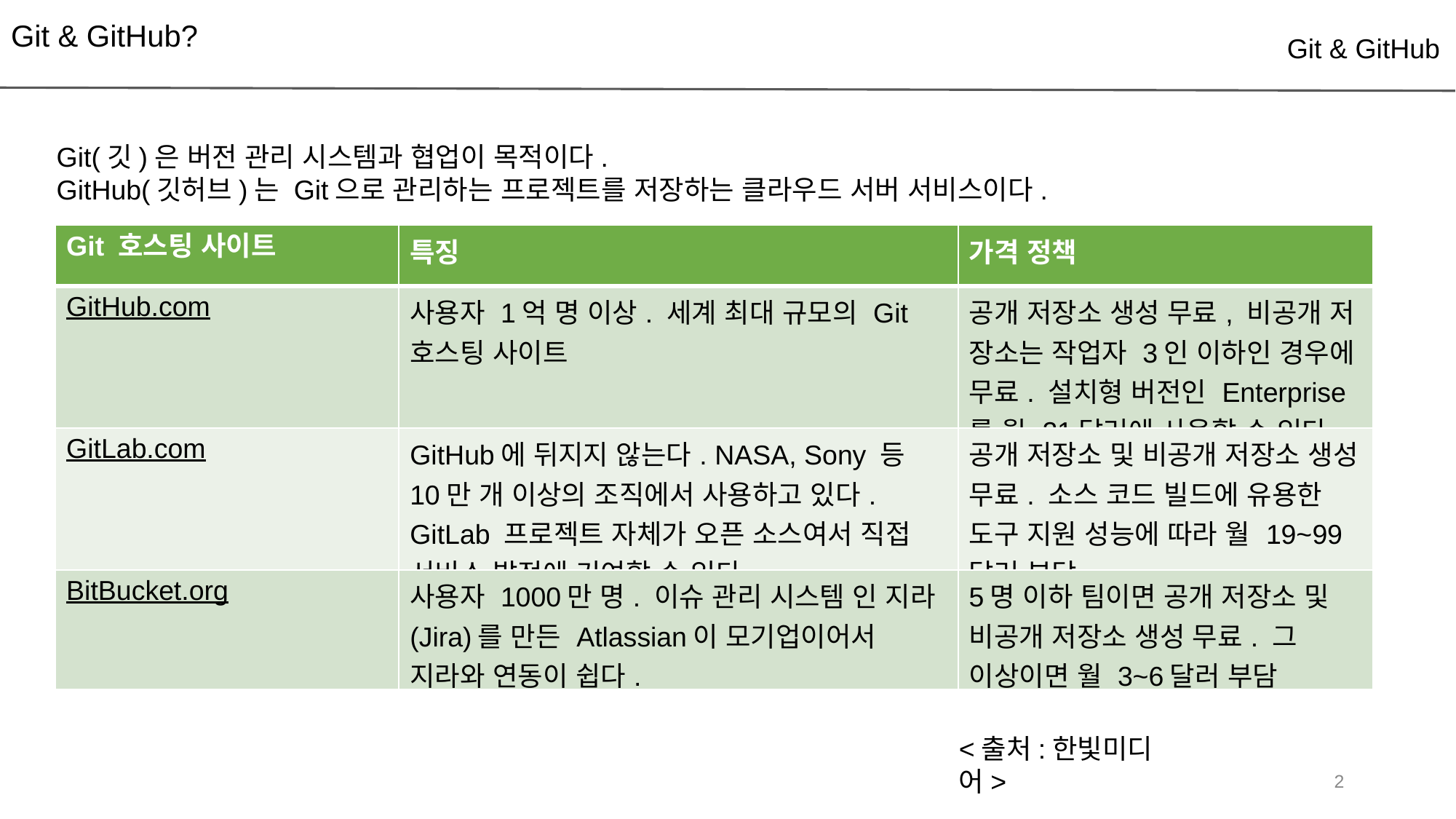

# Git & GitHub?
 Git & GitHub
Git(깃)은 버전 관리 시스템과 협업이 목적이다.
GitHub(깃허브)는 Git으로 관리하는 프로젝트를 저장하는 클라우드 서버 서비스이다.
| Git 호스팅 사이트 | 특징 | 가격 정책 |
| --- | --- | --- |
| GitHub.com | 사용자 1억 명 이상. 세계 최대 규모의 Git 호스팅 사이트 | 공개 저장소 생성 무료, 비공개 저 장소는 작업자 3인 이하인 경우에 무료. 설치형 버전인 Enterprise를 월 21달러에 사용할 수 있다. |
| GitLab.com | GitHub에 뒤지지 않는다. NASA, Sony 등 10만 개 이상의 조직에서 사용하고 있다. GitLab 프로젝트 자체가 오픈 소스여서 직접 서비스 발전에 기여할 수 있다. | 공개 저장소 및 비공개 저장소 생성 무료. 소스 코드 빌드에 유용한 도구 지원 성능에 따라 월 19~99 달러 부담 |
| BitBucket.org | 사용자 1000만 명. 이슈 관리 시스템 인 지라(Jira)를 만든 Atlassian이 모기업이어서 지라와 연동이 쉽다. | 5명 이하 팀이면 공개 저장소 및 비공개 저장소 생성 무료. 그 이상이면 월 3~6달러 부담 |
<출처:한빛미디어>
2